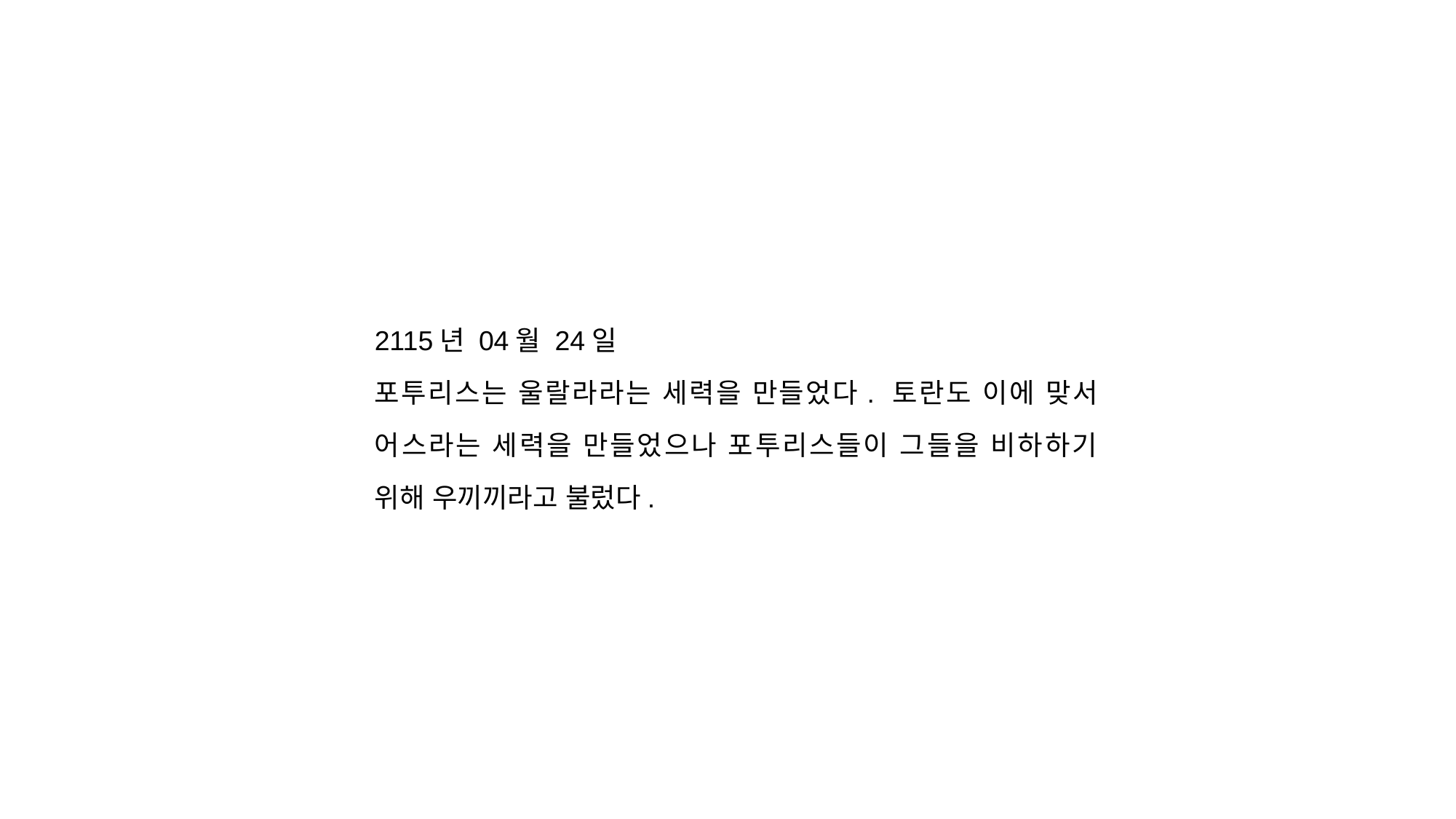

2115년 04월 24일
포투리스는 울랄라라는 세력을 만들었다. 토란도 이에 맞서 어스라는 세력을 만들었으나 포투리스들이 그들을 비하하기 위해 우끼끼라고 불렀다.